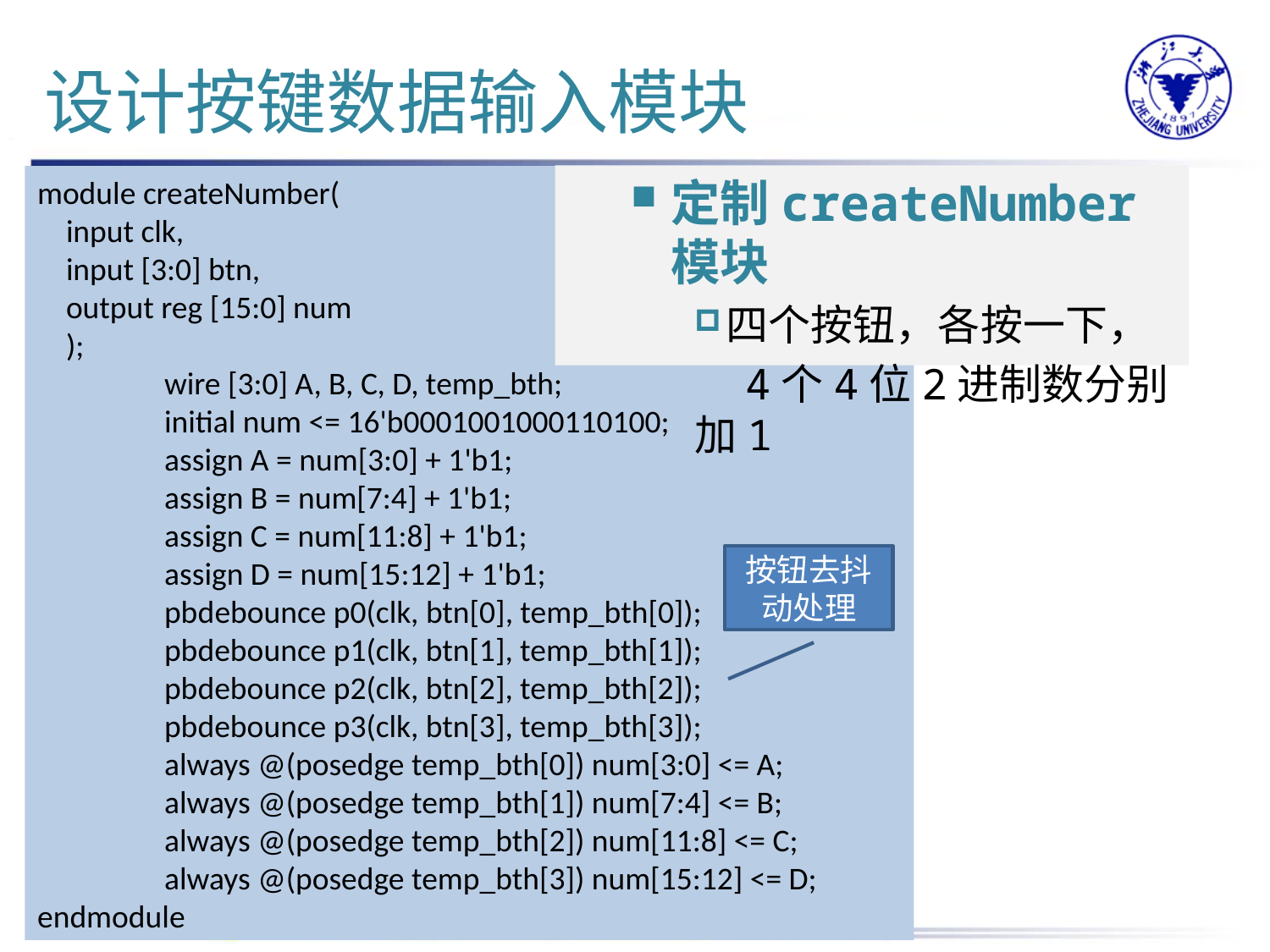

# 设计按键数据输入模块
定制createNumber模块
四个按钮，各按一下，
  4个4位2进制数分别加1
module createNumber(
    input clk,
    input [3:0] btn,
    output reg [15:0] num
    );
	wire [3:0] A, B, C, D, temp_bth;
	initial num <= 16'b0001001000110100;
	assign A = num[3:0] + 1'b1;
	assign B = num[7:4] + 1'b1;
	assign C = num[11:8] + 1'b1;
	assign D = num[15:12] + 1'b1;
	pbdebounce p0(clk, btn[0], temp_bth[0]);
	pbdebounce p1(clk, btn[1], temp_bth[1]);
	pbdebounce p2(clk, btn[2], temp_bth[2]);
	pbdebounce p3(clk, btn[3], temp_bth[3]);
	always @(posedge temp_bth[0]) num[3:0] <= A;
	always @(posedge temp_bth[1]) num[7:4] <= B;
	always @(posedge temp_bth[2]) num[11:8] <= C;
	always @(posedge temp_bth[3]) num[15:12] <= D;
endmodule
按钮去抖动处理